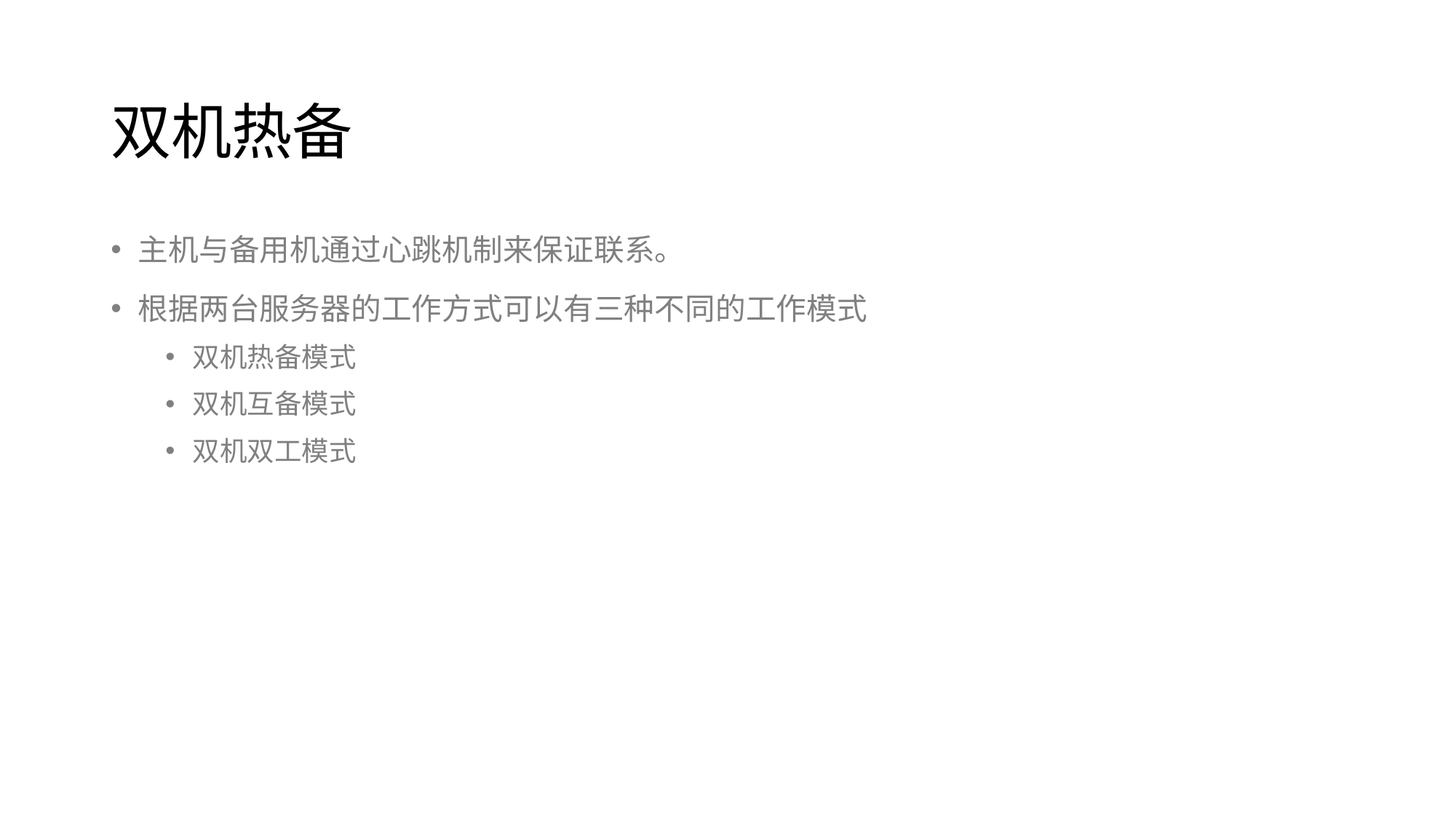

# 双机热备
主机与备用机通过心跳机制来保证联系。
根据两台服务器的工作方式可以有三种不同的工作模式
双机热备模式
双机互备模式
双机双工模式